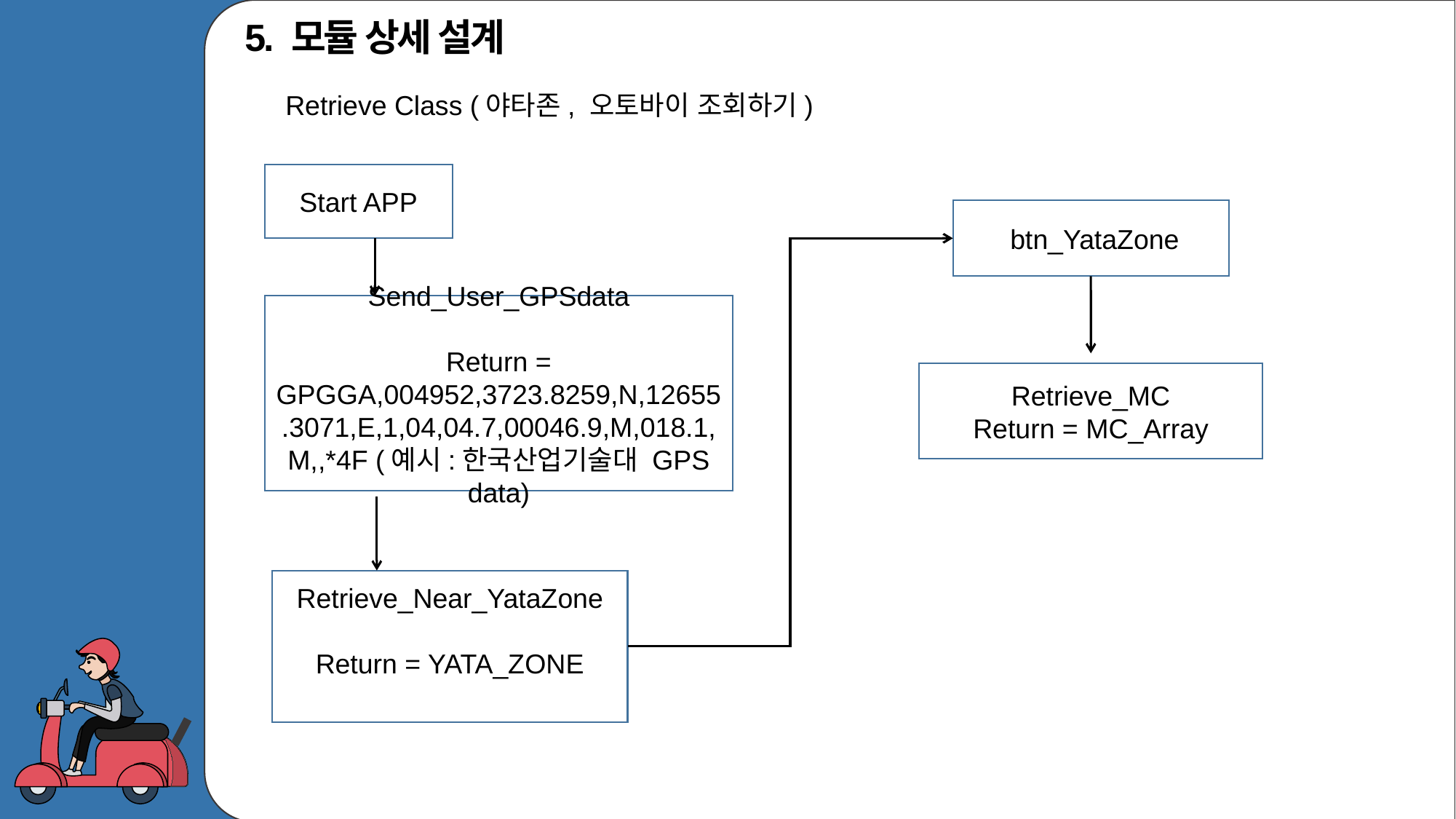

5. 모듈 상세 설계
Retrieve Class (야타존, 오토바이 조회하기)
Start APP

 btn_YataZone

Send_User_GPSdata

Return =
GPGGA,004952,3723.8259,N,12655.3071,E,1,04,04.7,00046.9,M,018.1,M,,*4F (예시:한국산업기술대 GPS data)

Retrieve_MC
Return = MC_Array

Retrieve_Near_YataZone

Return = YATA_ZONE